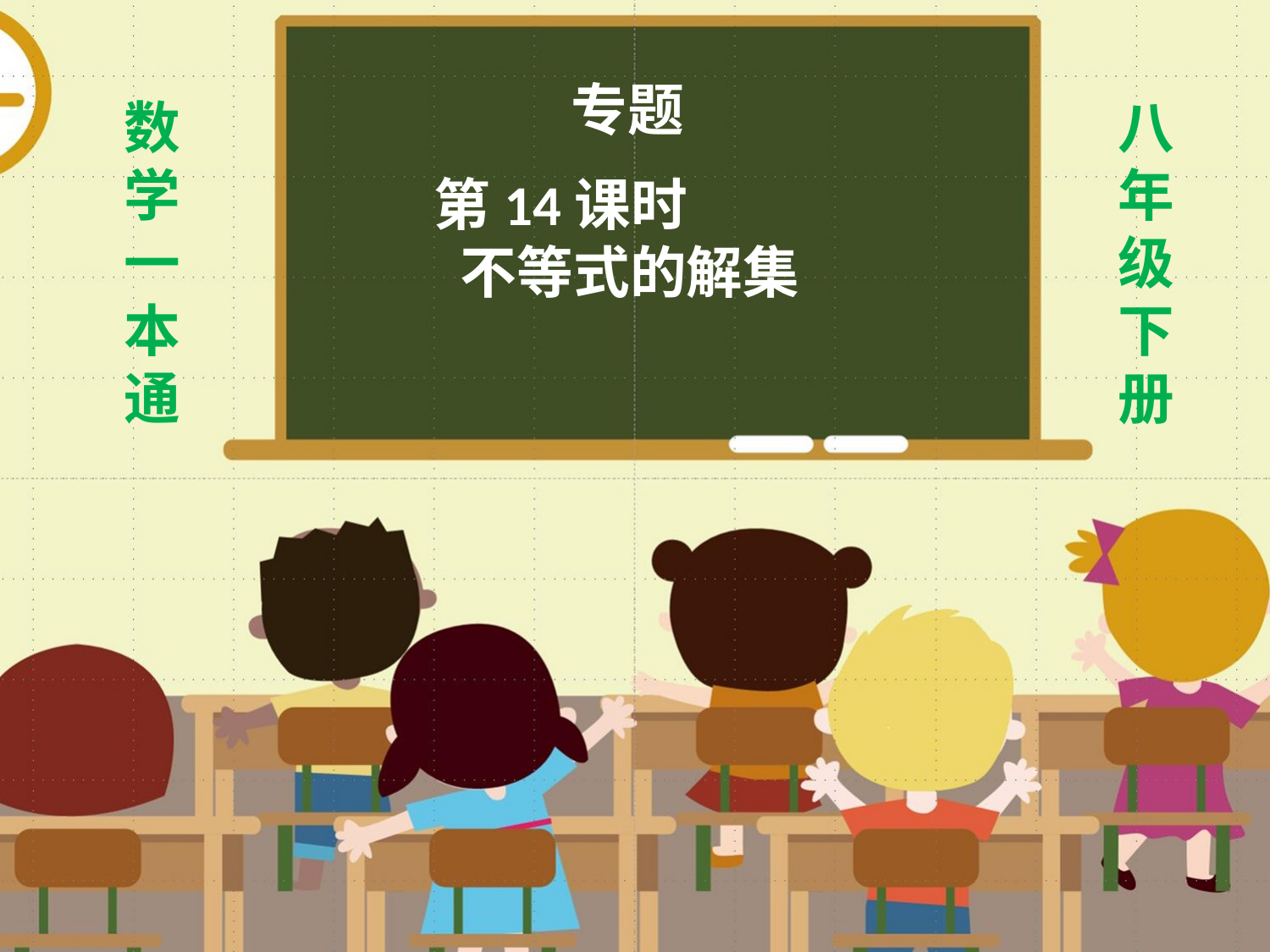

专题
数
学
一
本
通
八年级下册
第14课时
 不等式的解集